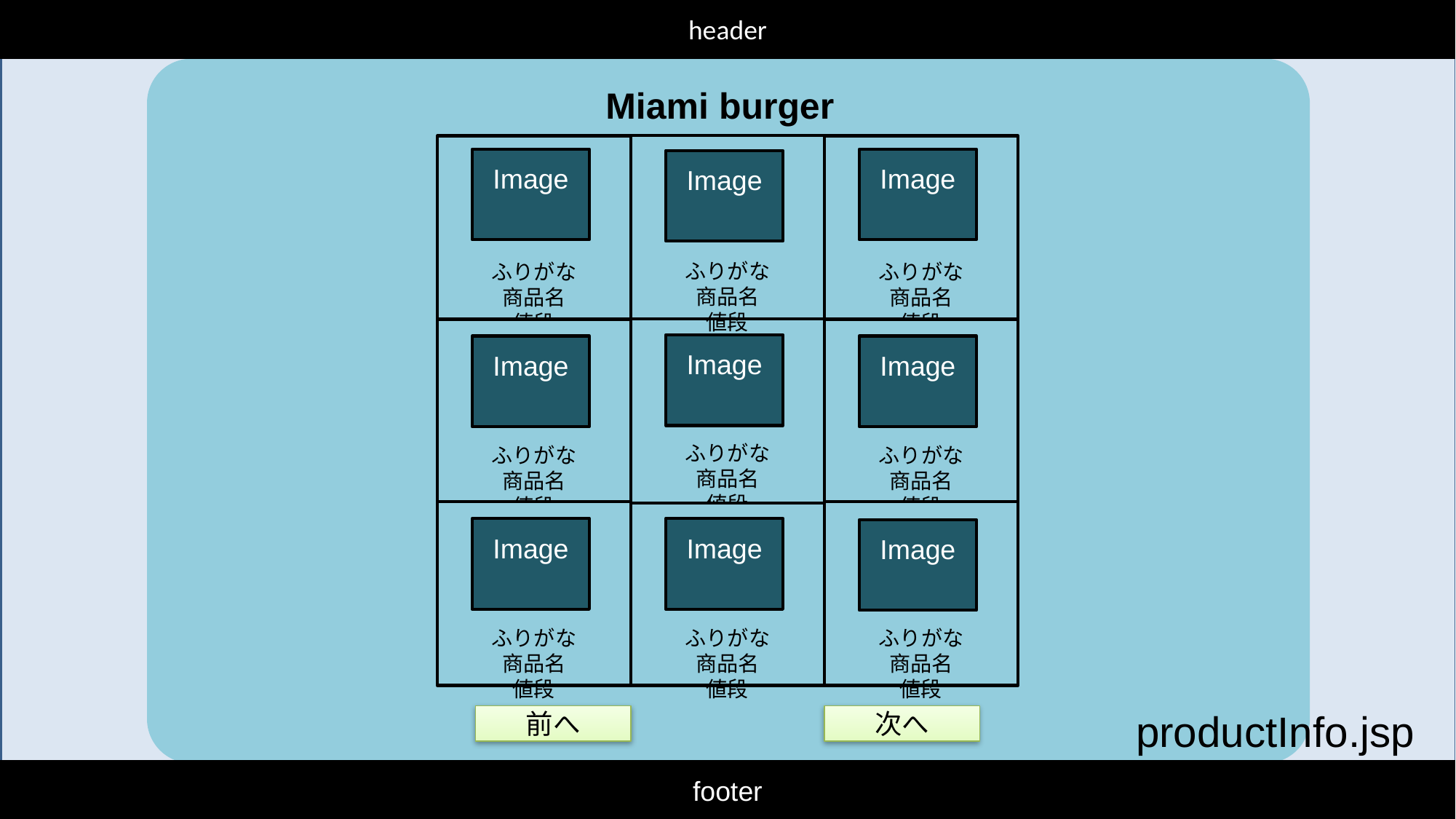

header

Miami burger

ふりがな
商品名
値段

Image

ふりがな
商品名
値段

Image

ふりがな
商品名
値段

Image

ふりがな
商品名
値段

Image

ふりがな
商品名
値段

Image

ふりがな
商品名
値段

Image

ふりがな
商品名
値段

Image

ふりがな
商品名
値段

Image

ふりがな
商品名
値段

Image

productInfo.jsp
前へ
次へ
footer